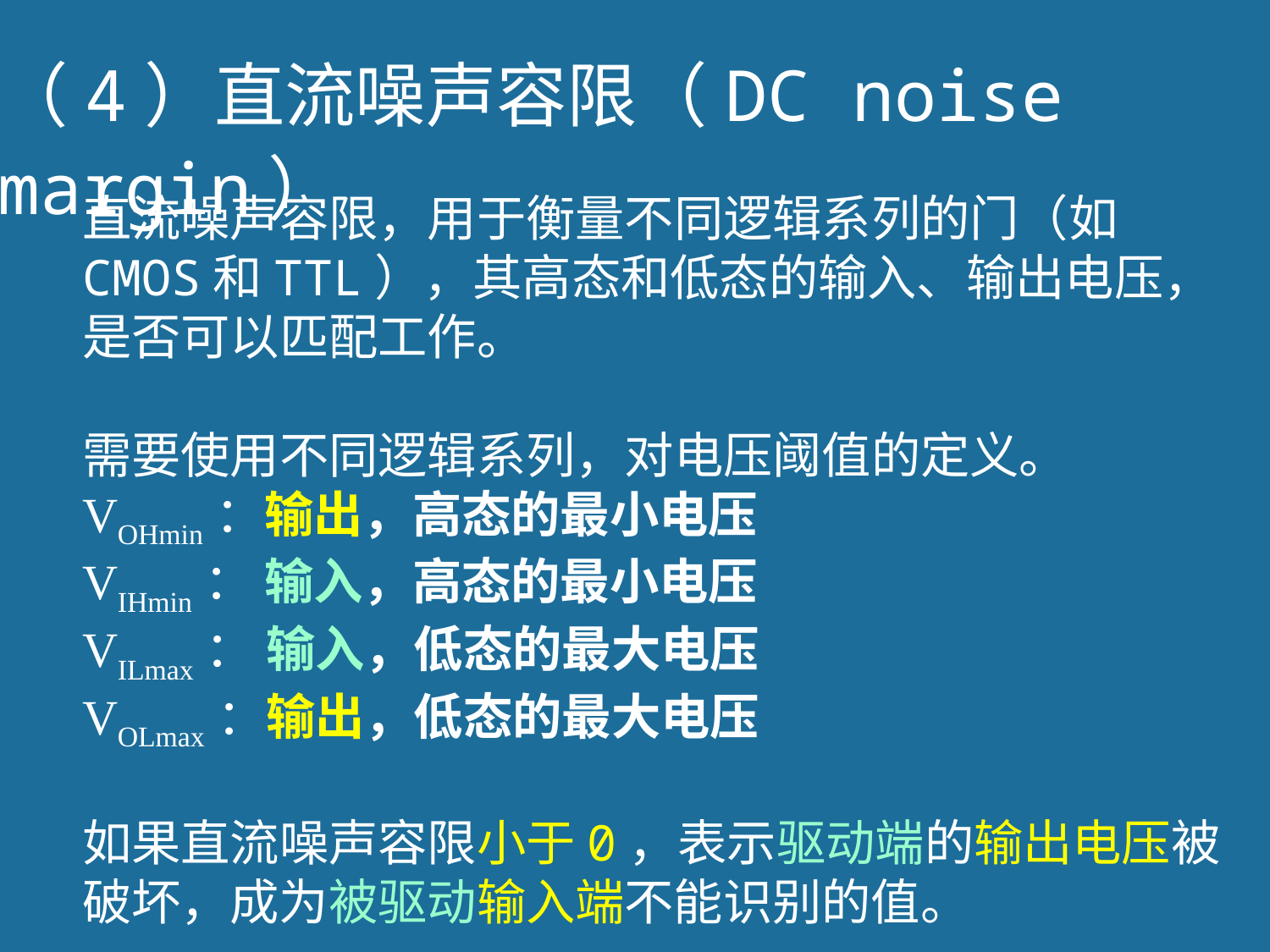

（4）直流噪声容限（DC noise margin）
直流噪声容限，用于衡量不同逻辑系列的门（如CMOS和TTL），其高态和低态的输入、输出电压，是否可以匹配工作。

需要使用不同逻辑系列，对电压阈值的定义。
VOHmin：输出，高态的最小电压
VIHmin： 输入，高态的最小电压
VILmax： 输入，低态的最大电压
VOLmax：输出，低态的最大电压

如果直流噪声容限小于0，表示驱动端的输出电压被破坏，成为被驱动输入端不能识别的值。
33